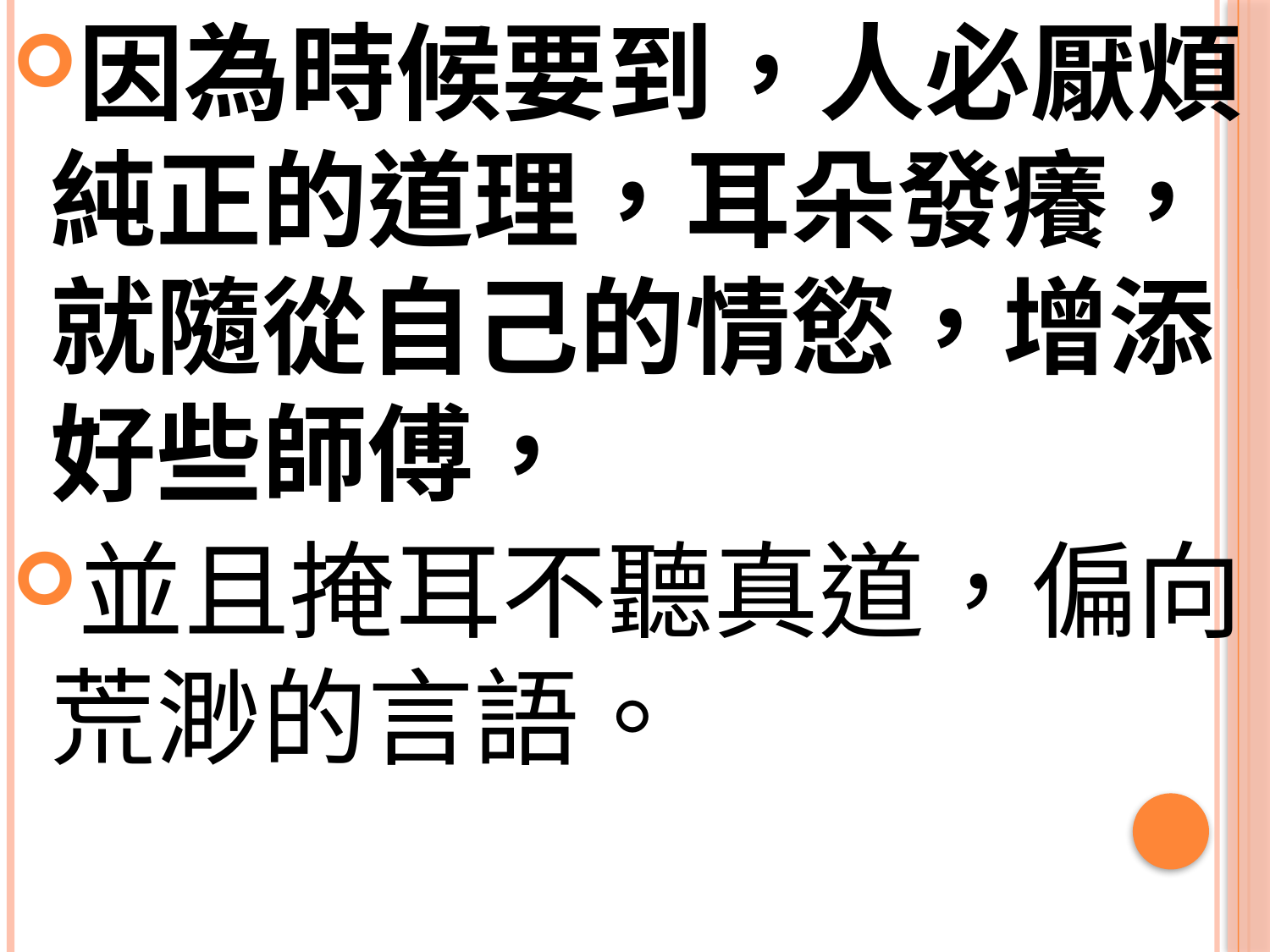

因為時候要到，人必厭煩純正的道理，耳朵發癢，就隨從自己的情慾，增添好些師傅，
並且掩耳不聽真道，偏向荒渺的言語。